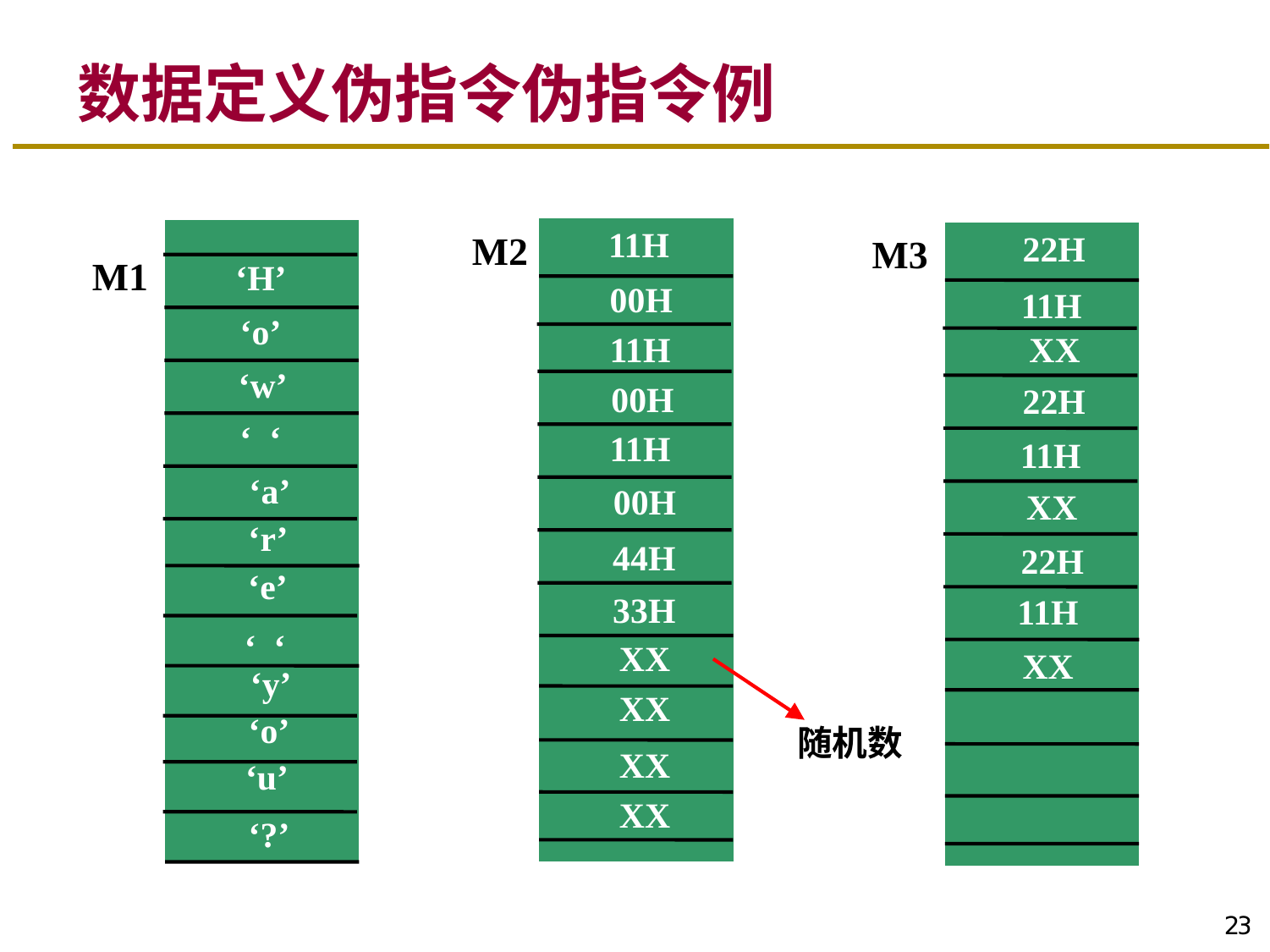

# 数据定义伪指令伪指令例
11H
M2

22H

M3

M1
‘H’

00H

11H

‘o’

11H
XX

‘w’

00H

22H

‘  ‘

11H

11H

 ‘a’

00H

XX

 ‘r’

44H

22H

 ‘e’

33H

11H

‘  ‘
XX

XX

‘y’

XX

‘o’
随机数

XX

‘u’

XX

‘?’

23